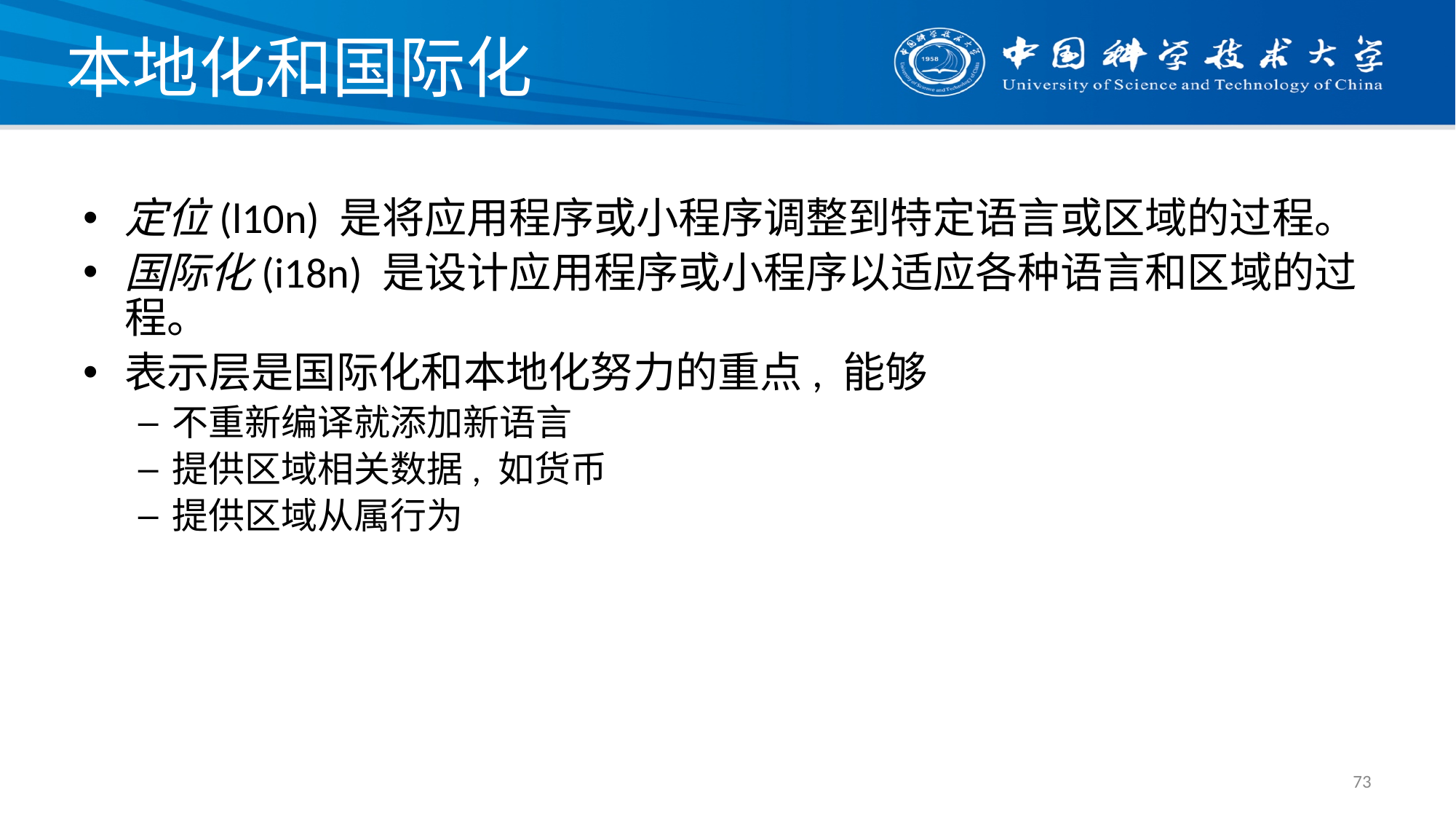

# 本地化和国际化
定位(l10n) 是将应用程序或小程序调整到特定语言或区域的过程。
国际化(i18n) 是设计应用程序或小程序以适应各种语言和区域的过程。
表示层是国际化和本地化努力的重点, 能够
不重新编译就添加新语言
提供区域相关数据, 如货币
提供区域从属行为

73